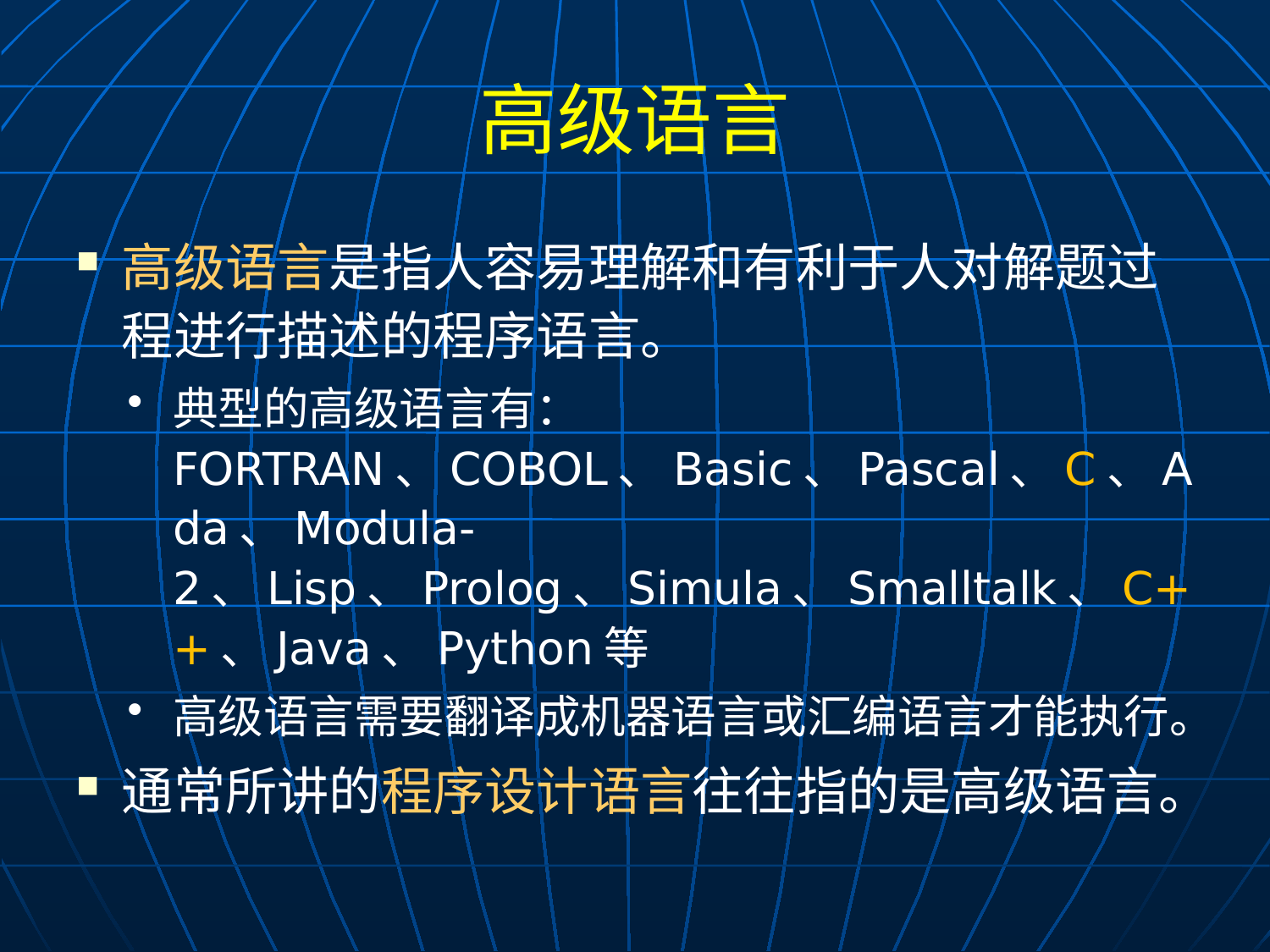

# 高级语言
高级语言是指人容易理解和有利于人对解题过程进行描述的程序语言。
典型的高级语言有：FORTRAN、COBOL、Basic、Pascal、C、Ada、Modula-2、Lisp、Prolog、Simula、Smalltalk、C++、Java、Python等
高级语言需要翻译成机器语言或汇编语言才能执行。
通常所讲的程序设计语言往往指的是高级语言。